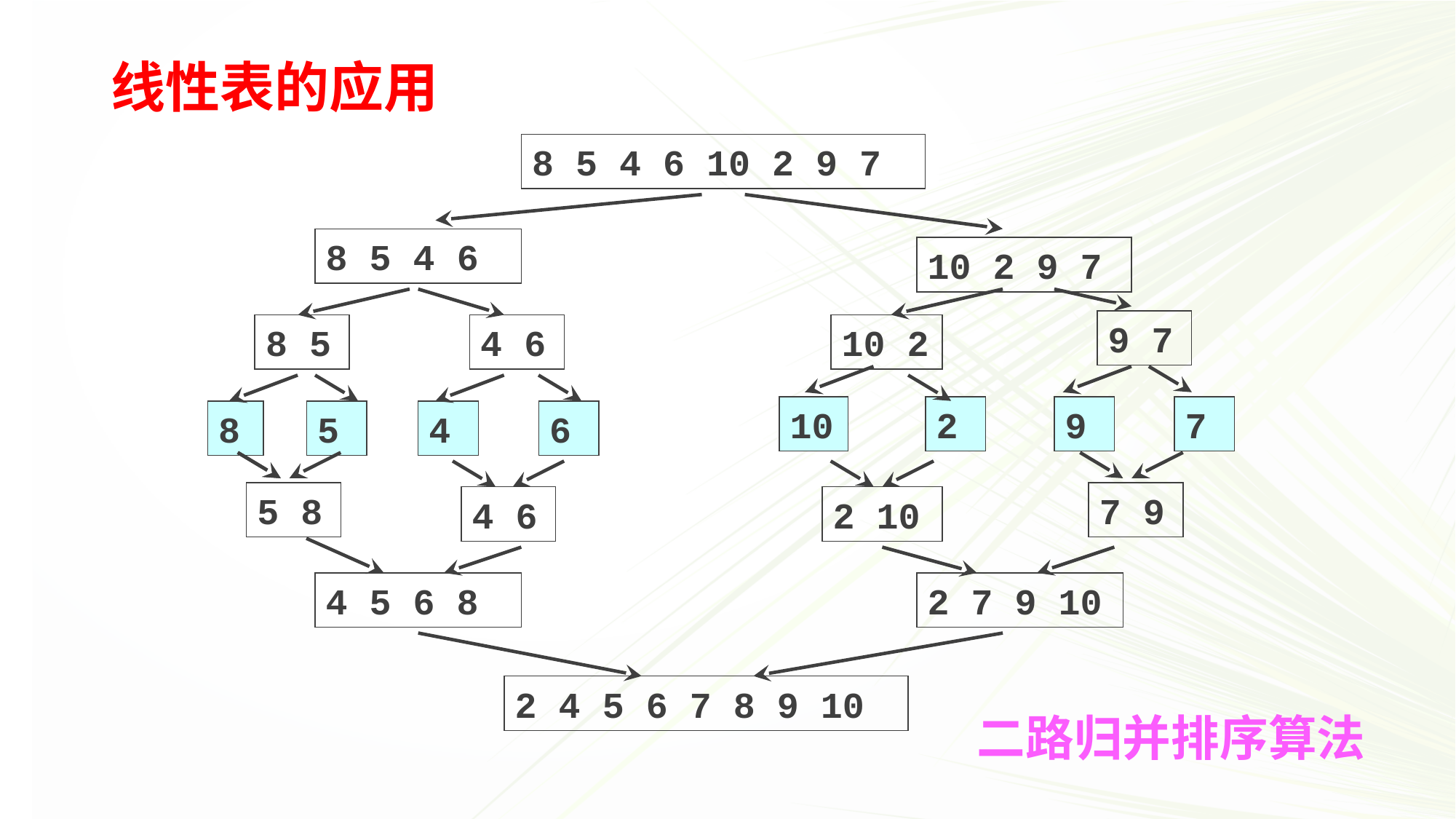

线性表的应用
8 5 4 6 10 2 9 7

8 5 4 6
10 2 9 7

9 7
8 5
4 6
10 2

10
2
9
7
8
5
4
6

5 8
7 9
4 6
2 10

4 5 6 8
2 7 9 10

2 4 5 6 7 8 9 10
# 二路归并排序算法